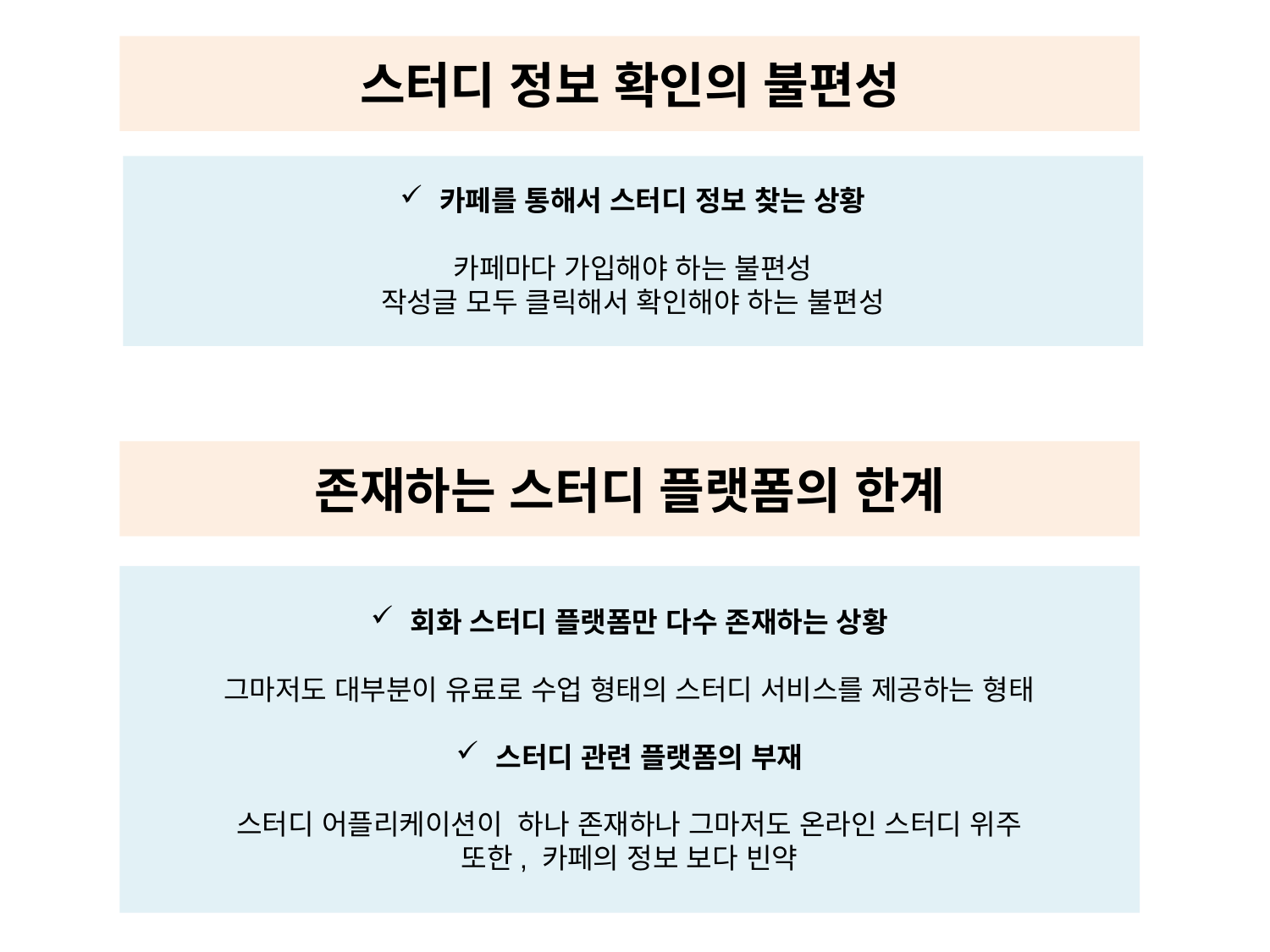

스터디 정보 확인의 불편성
카페를 통해서 스터디 정보 찾는 상황

카페마다 가입해야 하는 불편성
작성글 모두 클릭해서 확인해야 하는 불편성
존재하는 스터디 플랫폼의 한계

회화 스터디 플랫폼만 다수 존재하는 상황

그마저도 대부분이 유료로 수업 형태의 스터디 서비스를 제공하는 형태

스터디 관련 플랫폼의 부재

스터디 어플리케이션이  하나 존재하나 그마저도 온라인 스터디 위주
또한, 카페의 정보 보다 빈약